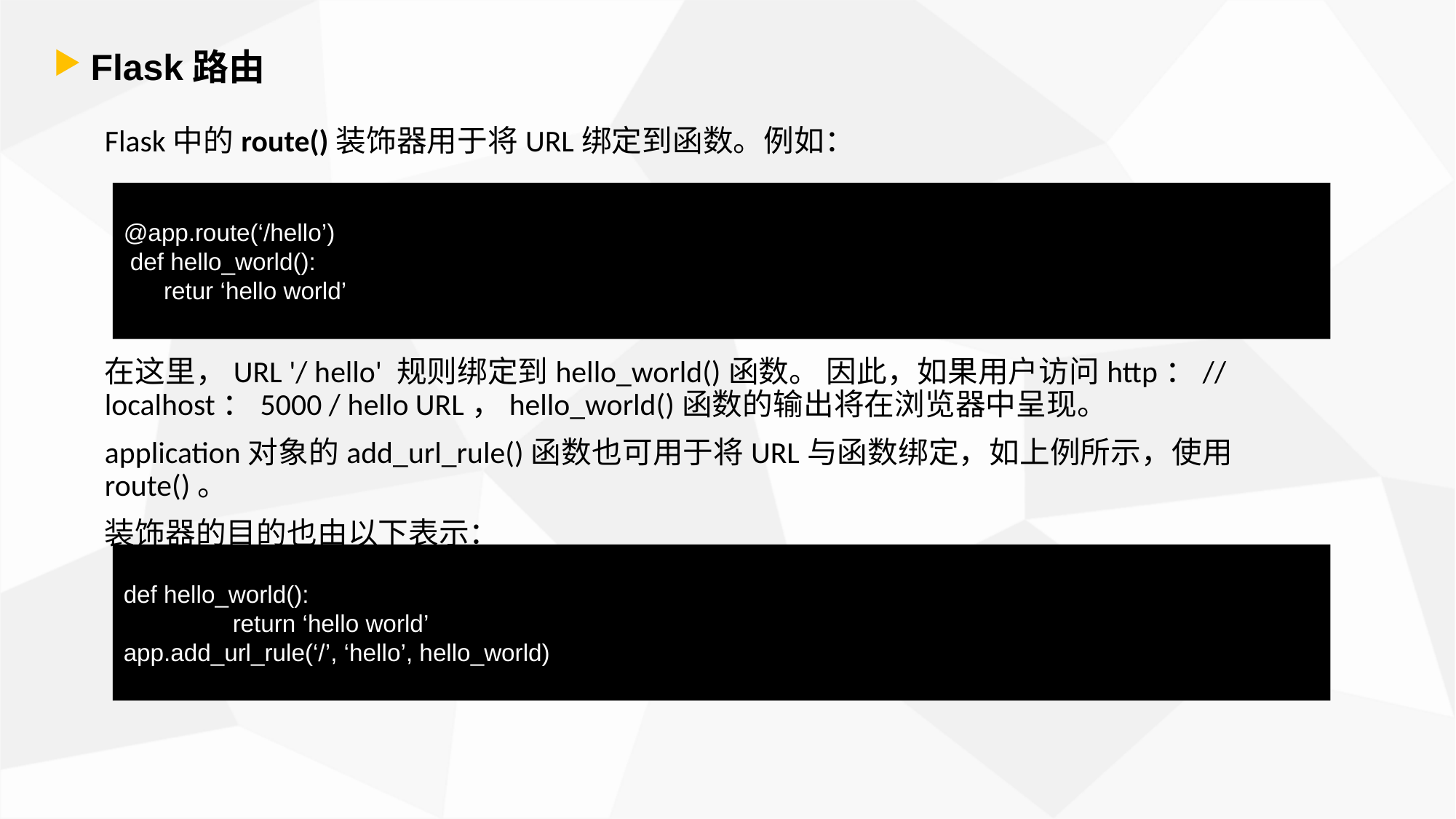

Flask路由

Flask中的route()装饰器用于将URL绑定到函数。例如：

在这里，URL '/ hello' 规则绑定到hello_world()函数。 因此，如果用户访问http：// localhost：5000 / hello URL，hello_world()函数的输出将在浏览器中呈现。
application对象的add_url_rule()函数也可用于将URL与函数绑定，如上例所示，使用route()。
装饰器的目的也由以下表示：

@app.route(‘/hello’)
 def hello_world():
      retur ‘hello world’

def hello_world():
	return ‘hello world’
app.add_url_rule(‘/’, ‘hello’, hello_world)